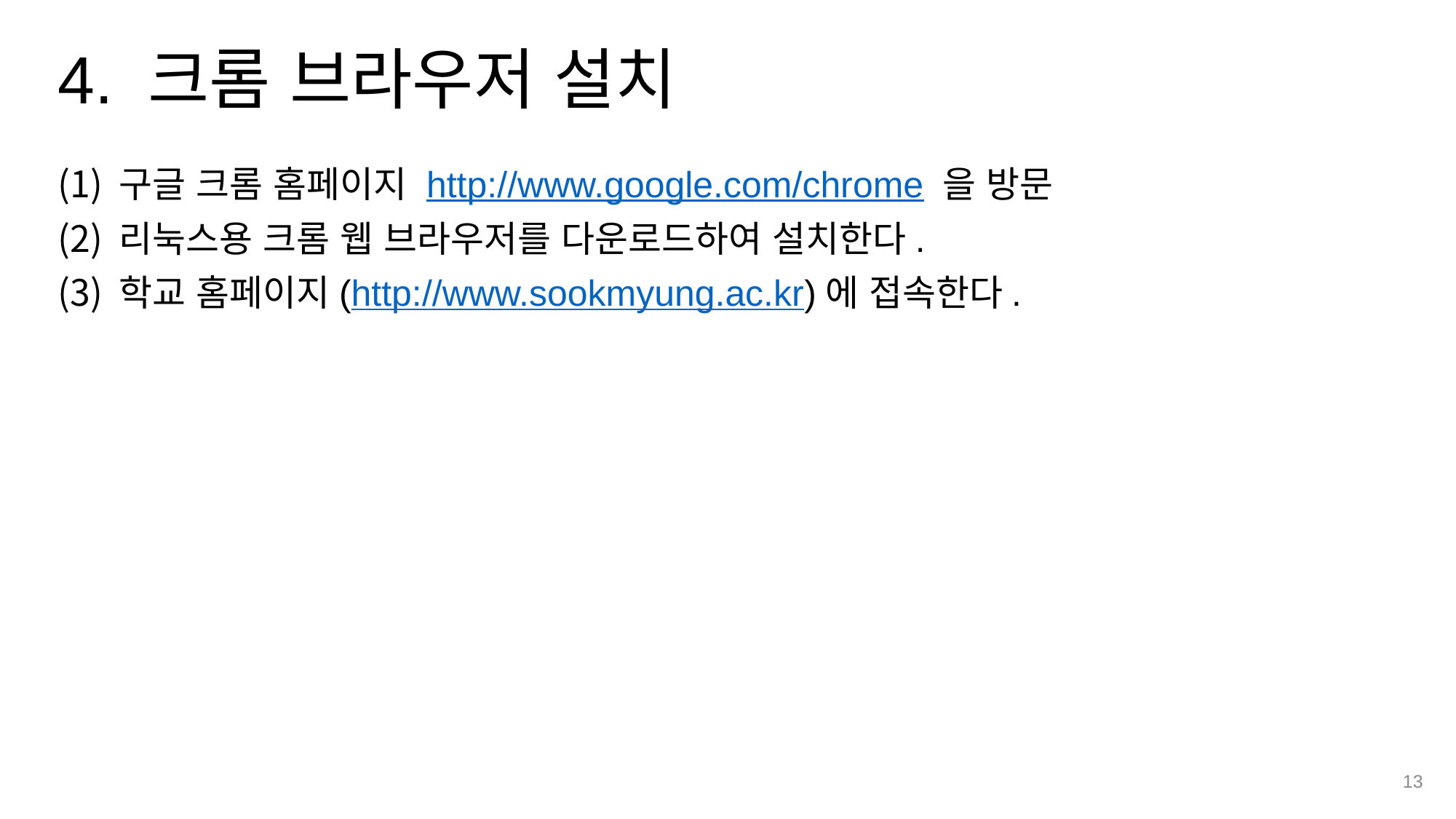

# 4. 크롬 브라우저 설치
구글 크롬 홈페이지 http://www.google.com/chrome 을 방문
리눅스용 크롬 웹 브라우저를 다운로드하여 설치한다.
학교 홈페이지(http://www.sookmyung.ac.kr)에 접속한다.
13